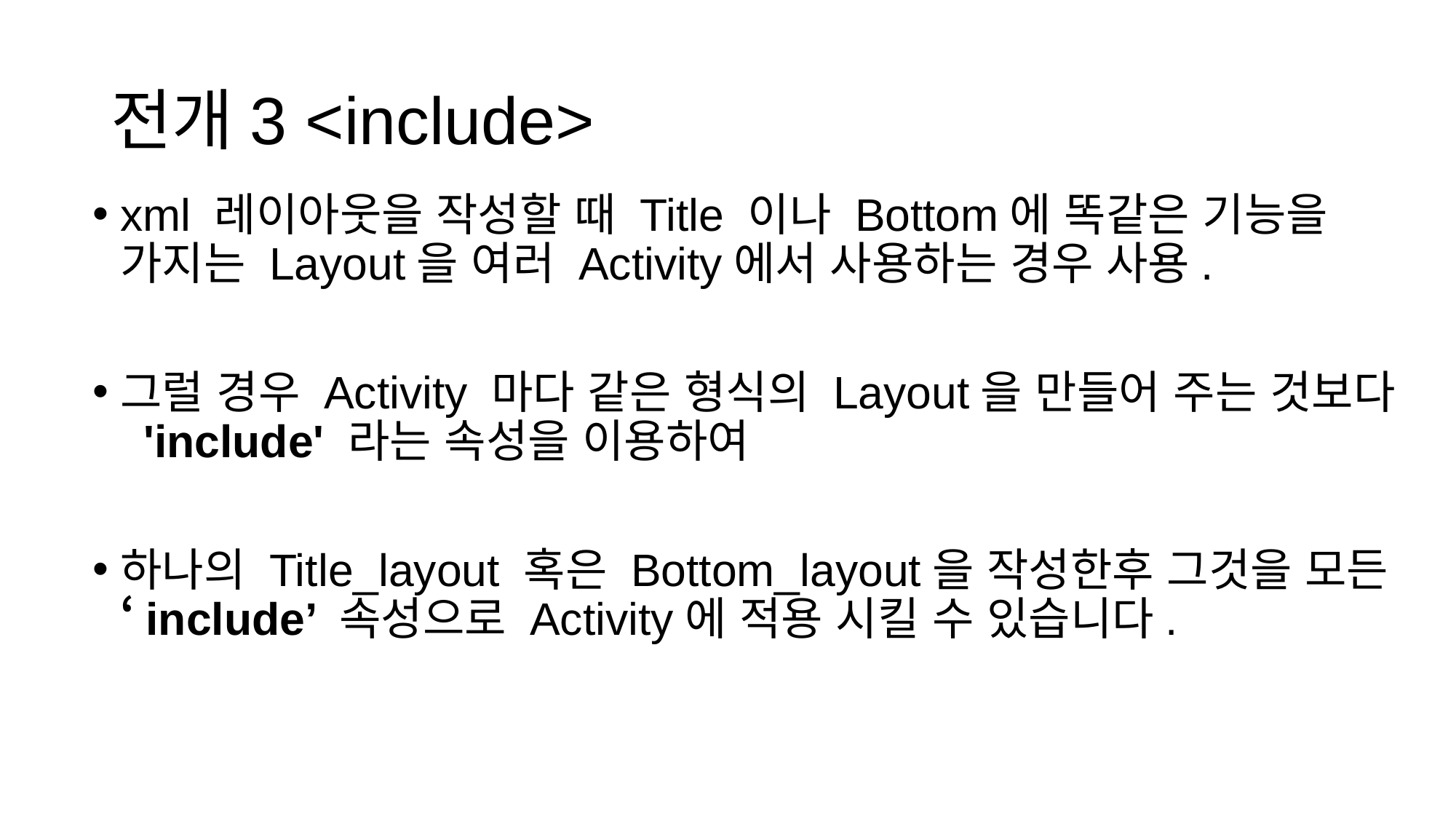

# 전개3 <include>
xml 레이아웃을 작성할 때 Title 이나 Bottom에 똑같은 기능을 가지는 Layout을 여러 Activity에서 사용하는 경우 사용.

그럴 경우 Activity 마다 같은 형식의 Layout을 만들어 주는 것보다 'include' 라는 속성을 이용하여

하나의 Title_layout 혹은 Bottom_layout을 작성한후 그것을 모든 ‘include’ 속성으로 Activity에 적용 시킬 수 있습니다.